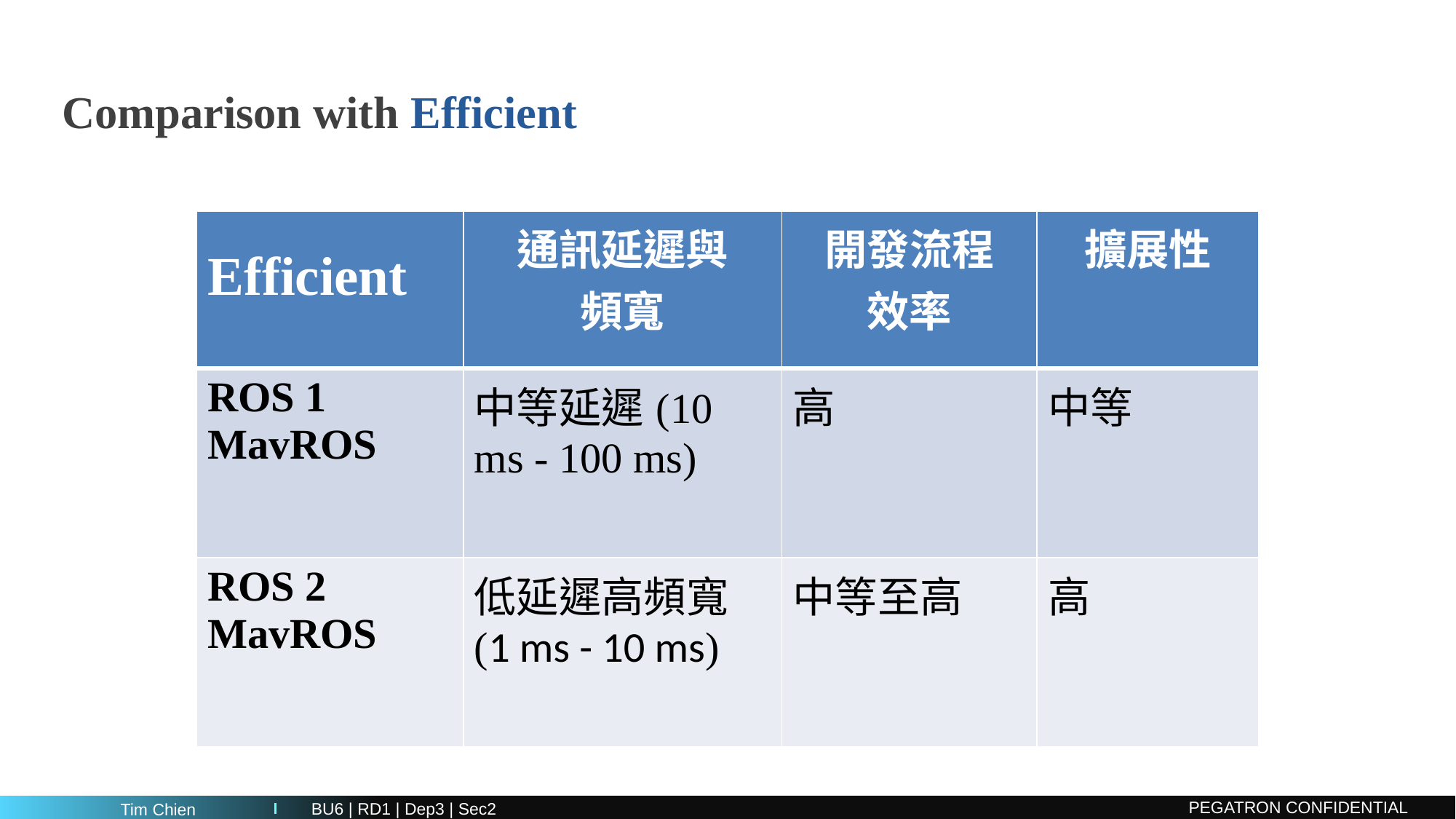

# Comparison with Efficient
| Efficient | 通訊延遲與 頻寬 | 開發流程 效率 | 擴展性 |
| --- | --- | --- | --- |
| ROS 1 MavROS | 中等延遲(10 ms - 100 ms) | 高 | 中等 |
| ROS 2 MavROS | 低延遲高頻寬(1 ms - 10 ms) | 中等至高 | 高 |